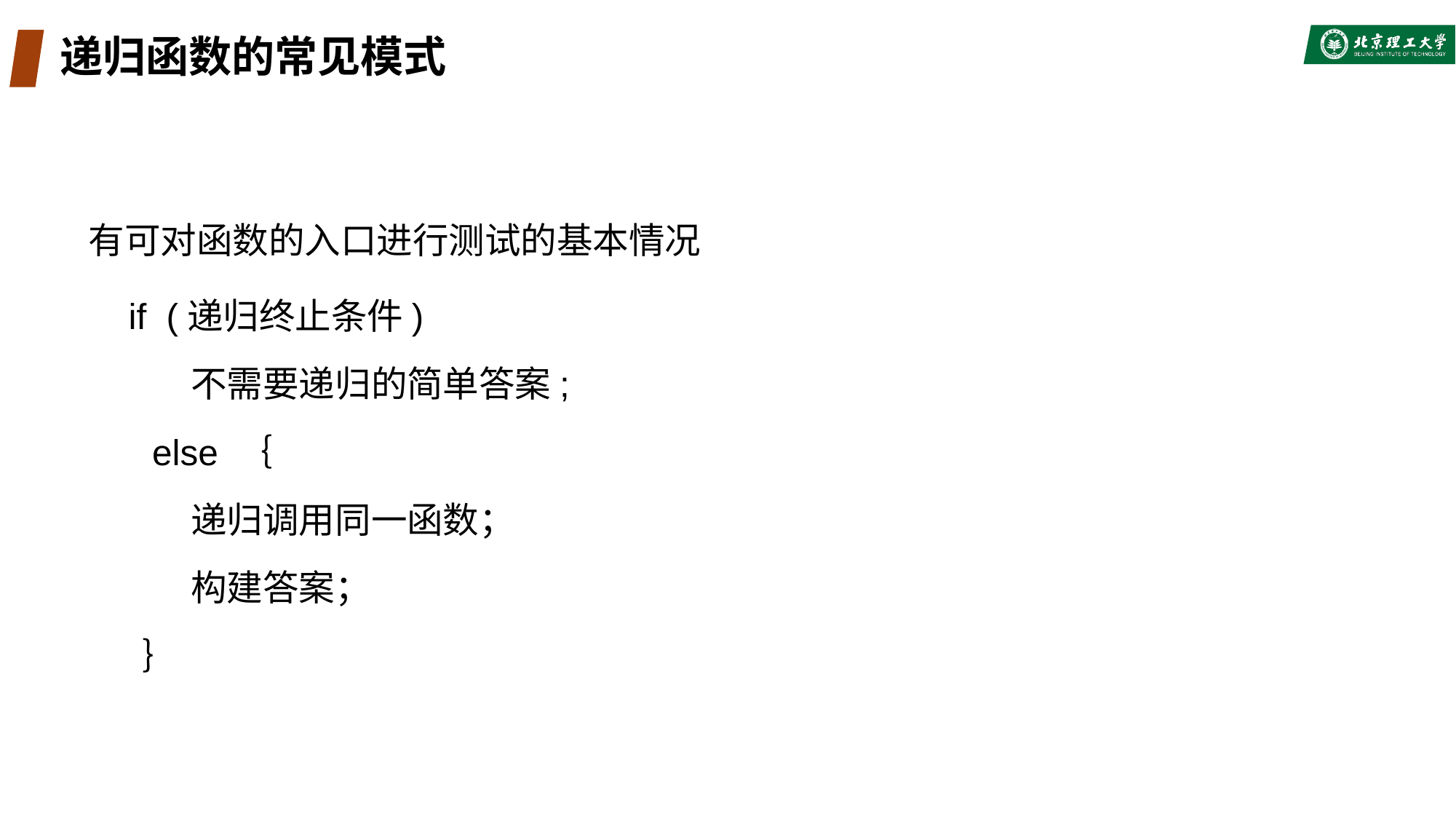

# 递归函数的常见模式
有可对函数的入口进行测试的基本情况
    if  (递归终止条件)
     不需要递归的简单答案;
else ｛
     递归调用同一函数；
     构建答案；
｝